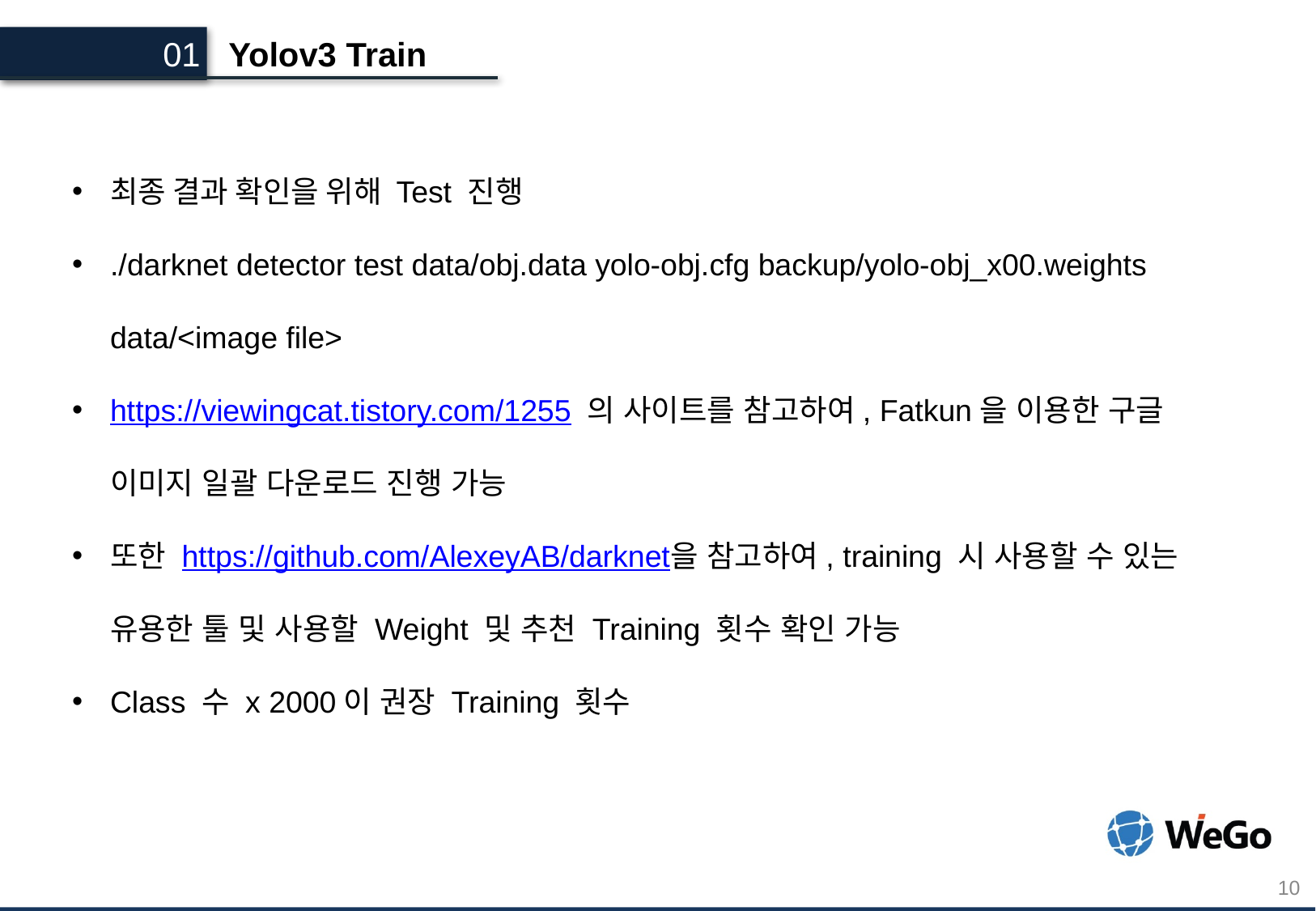

Yolov3 Train

01.
최종 결과 확인을 위해 Test 진행
./darknet detector test data/obj.data yolo-obj.cfg backup/yolo-obj_x00.weights data/<image file>
https://viewingcat.tistory.com/1255 의 사이트를 참고하여, Fatkun을 이용한 구글 이미지 일괄 다운로드 진행 가능
또한 https://github.com/AlexeyAB/darknet을 참고하여, training 시 사용할 수 있는 유용한 툴 및 사용할 Weight 및 추천 Training 횟수 확인 가능
Class 수 x 2000이 권장 Training 횟수
10